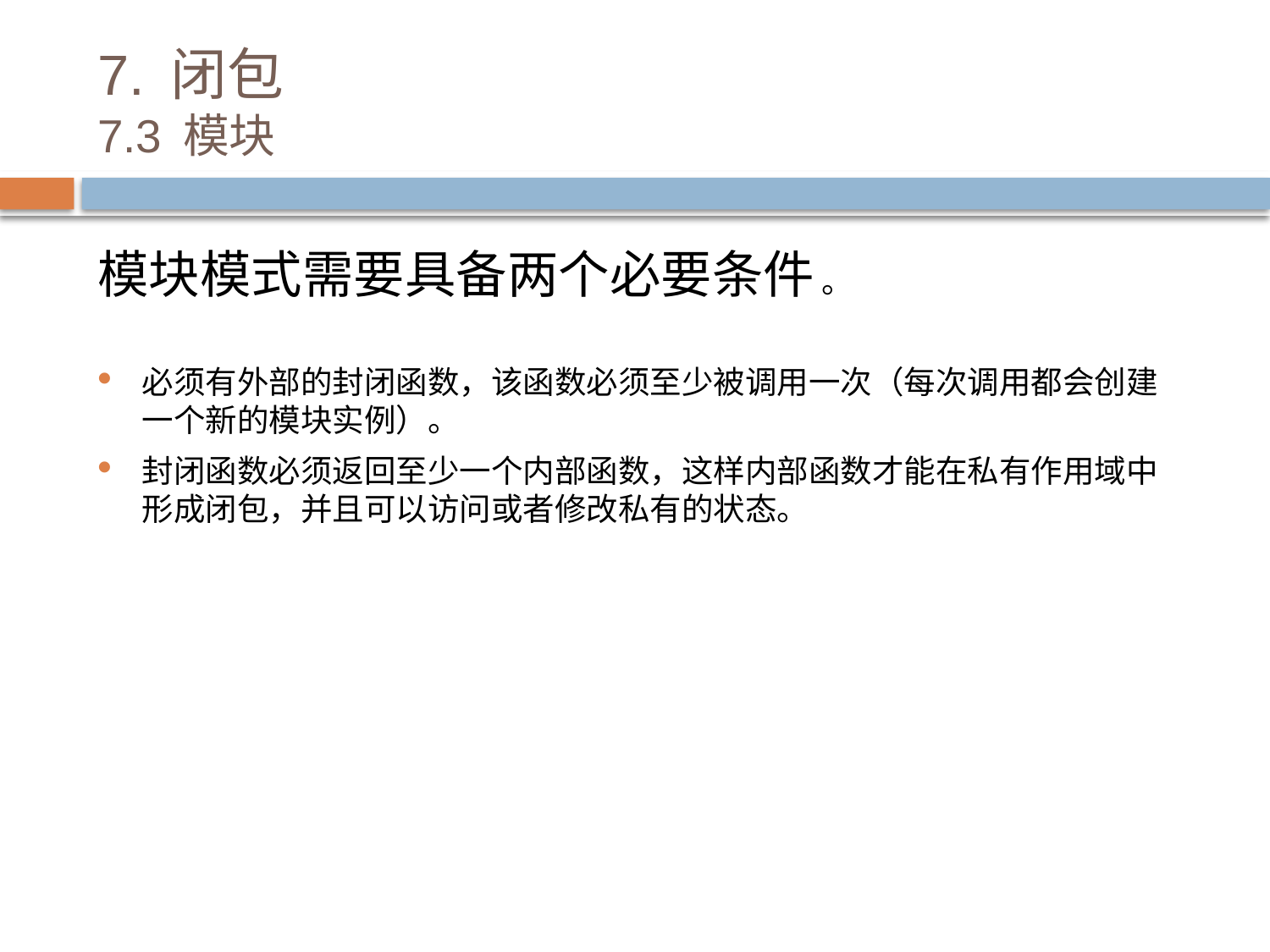

# 7. 闭包 7.3 模块
模块模式需要具备两个必要条件 。

必须有外部的封闭函数，该函数必须至少被调用一次（每次调用都会创建一个新的模块实例）。
封闭函数必须返回至少一个内部函数，这样内部函数才能在私有作用域中形成闭包，并且可以访问或者修改私有的状态。